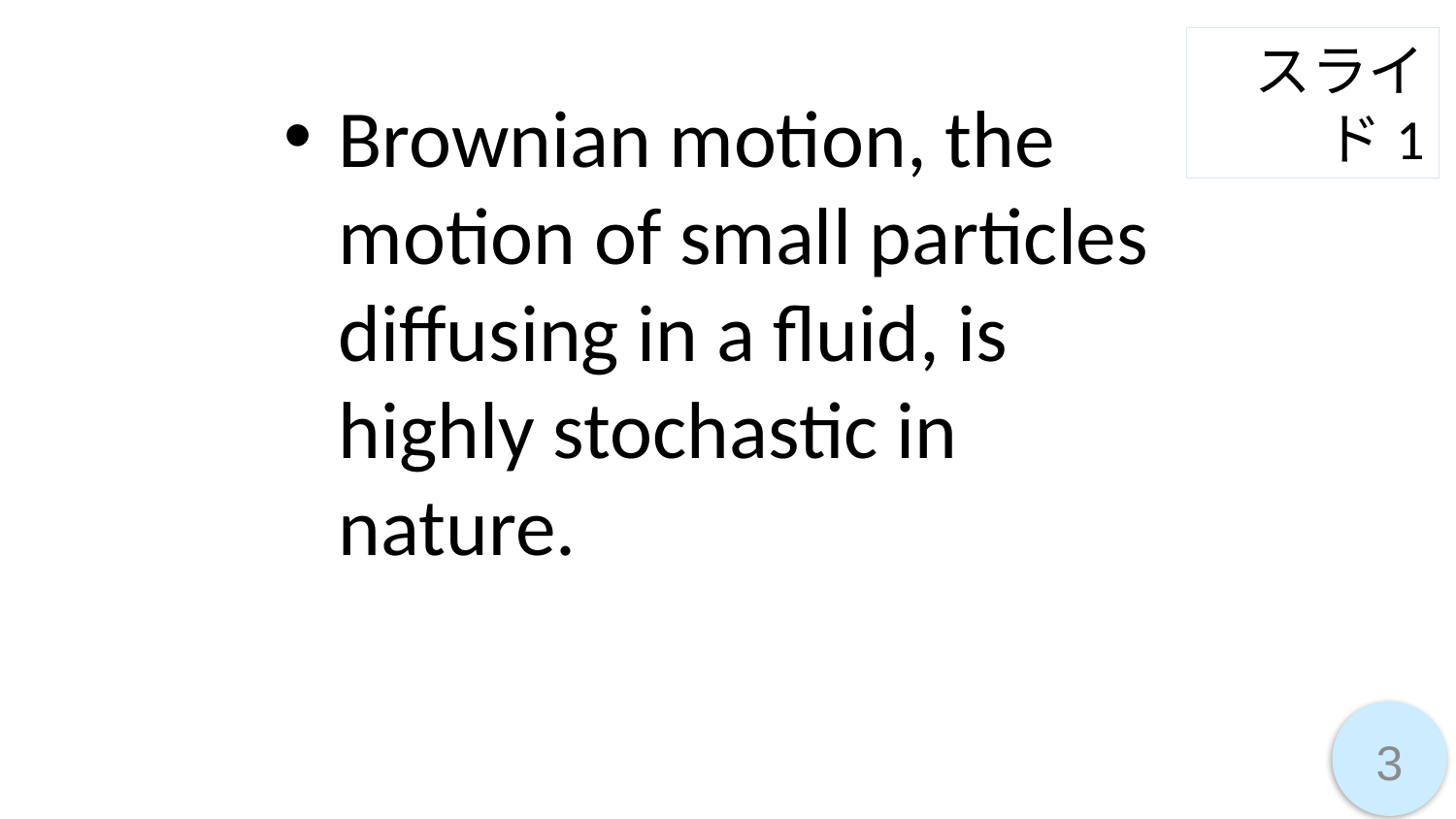

スライド1
Brownian motion, the motion of small particles diffusing in a fluid, is highly stochastic in nature.
3